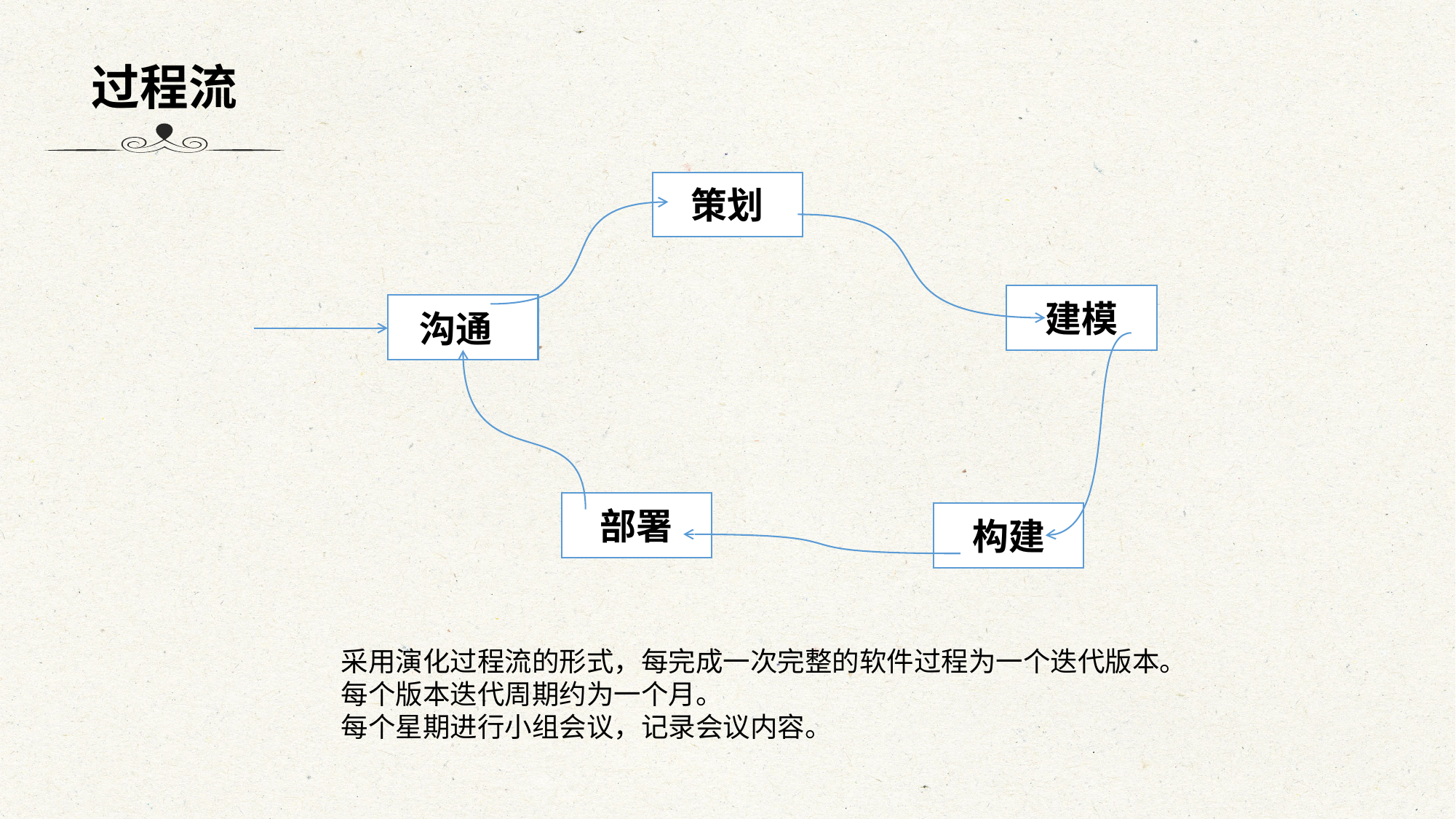

过程流

策划

建模
沟通

部署
构建
采用演化过程流的形式，每完成一次完整的软件过程为一个迭代版本。
每个版本迭代周期约为一个月。
每个星期进行小组会议，记录会议内容。